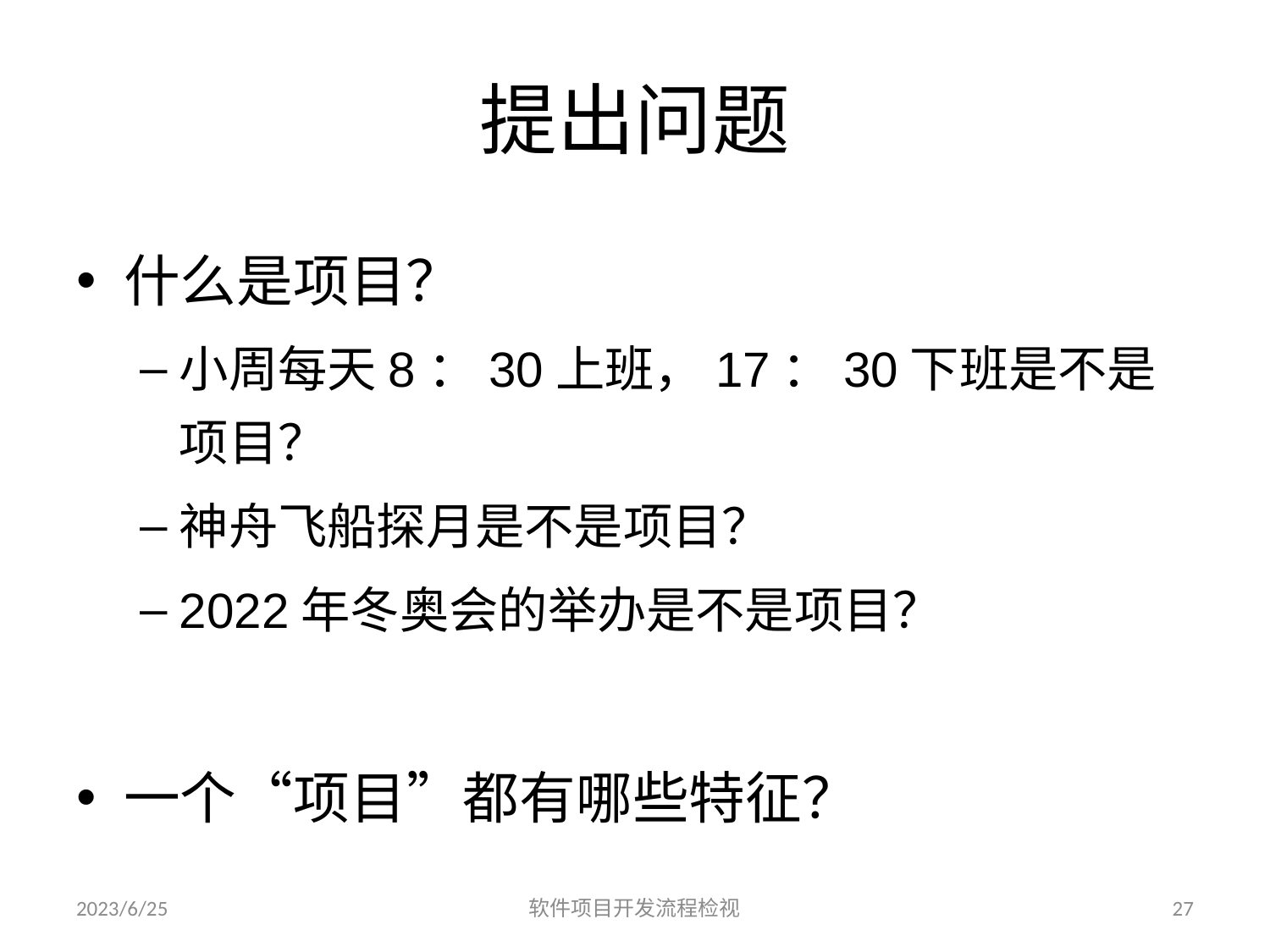

# 提出问题
什么是项目？
小周每天8：30上班，17：30下班是不是项目？
神舟飞船探月是不是项目？
2022年冬奥会的举办是不是项目？

一个“项目”都有哪些特征？
2023/6/25
软件项目开发流程检视
27